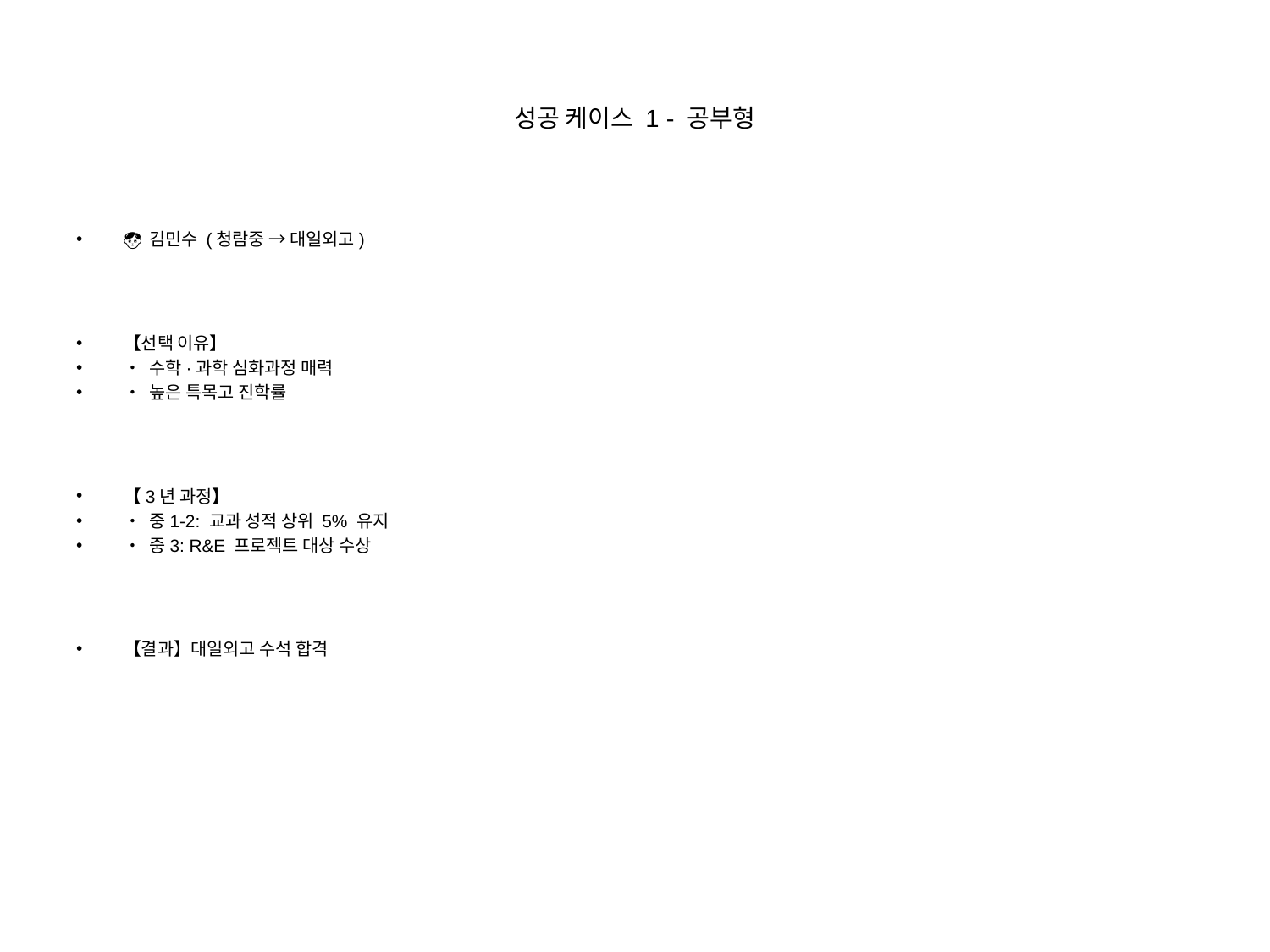

# 성공 케이스 1 - 공부형
👦 김민수 (청람중 → 대일외고)

【선택 이유】
• 수학·과학 심화과정 매력
• 높은 특목고 진학률

【3년 과정】
• 중1-2: 교과 성적 상위 5% 유지
• 중3: R&E 프로젝트 대상 수상

【결과】대일외고 수석 합격